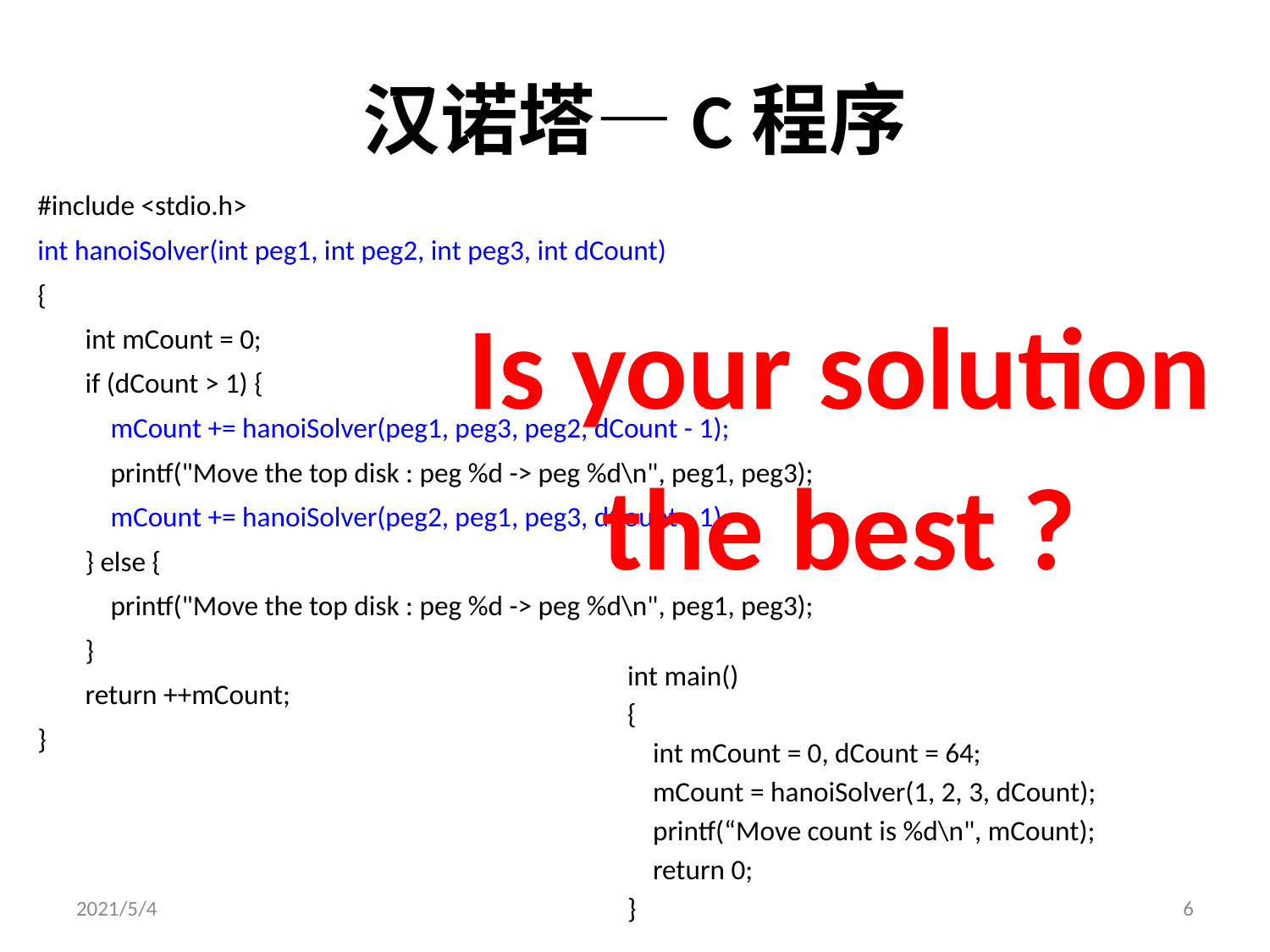

# 汉诺塔—C程序
#include <stdio.h>
int hanoiSolver(int peg1, int peg2, int peg3, int dCount)
{
	int mCount = 0;
	if (dCount > 1) {
	    mCount += hanoiSolver(peg1, peg3, peg2, dCount - 1);
	    printf("Move the top disk : peg %d -> peg %d\n", peg1, peg3);
	    mCount += hanoiSolver(peg2, peg1, peg3, dCount - 1);
	} else {
	    printf("Move the top disk : peg %d -> peg %d\n", peg1, peg3);
	}
	return ++mCount;
}
Is your solution the best ?
int main()
{
    int mCount = 0, dCount = 64;
    mCount = hanoiSolver(1, 2, 3, dCount);
    printf(“Move count is %d\n", mCount);
    return 0;
}
2021/5/4
6